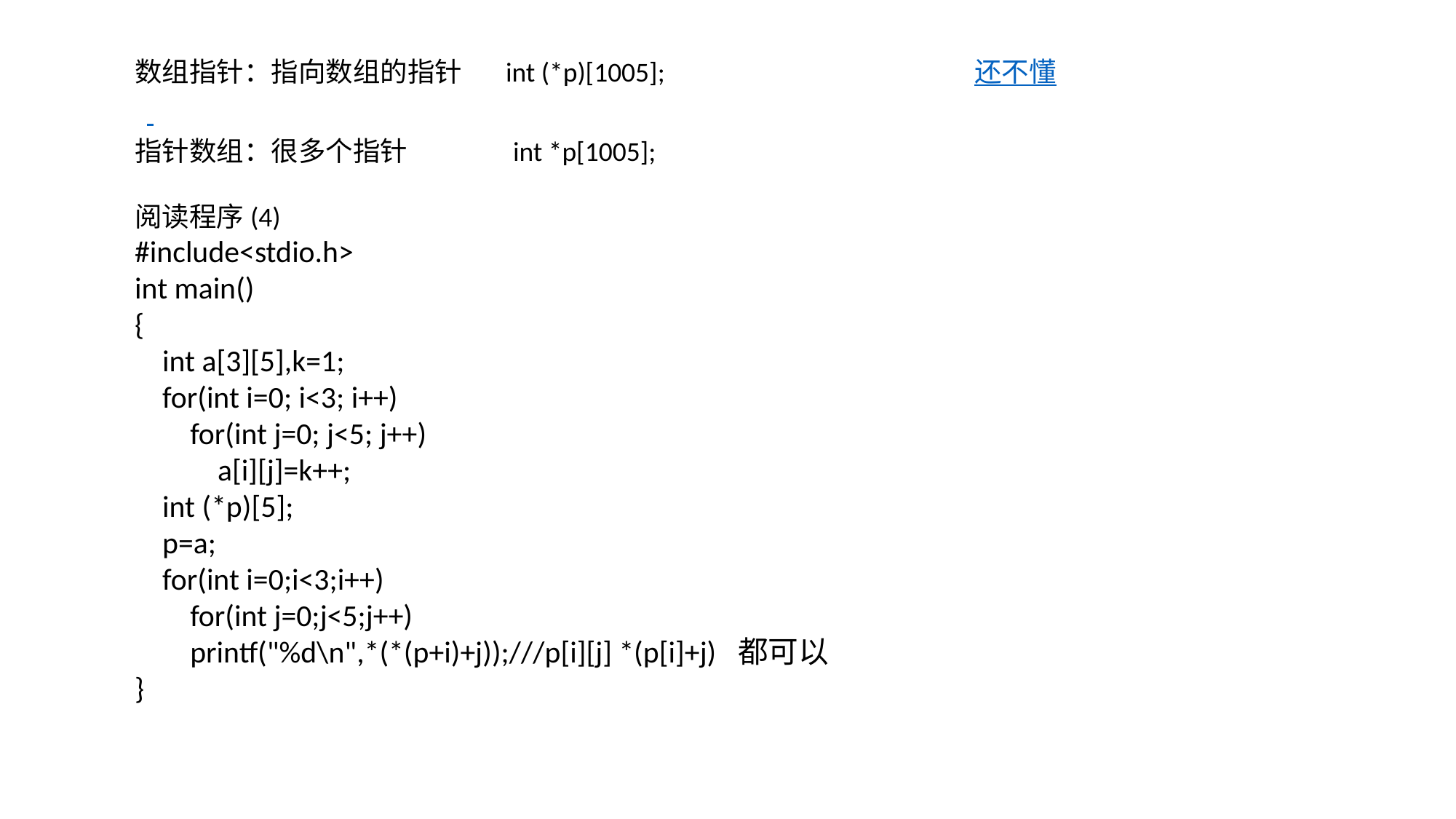

数组指针：指向数组的指针      int (*p)[1005];                                                 还不懂
指针数组：很多个指针                int *p[1005];

阅读程序(4)
#include<stdio.h>
int main()
{
    int a[3][5],k=1;
    for(int i=0; i<3; i++)
        for(int j=0; j<5; j++)
            a[i][j]=k++;
    int (*p)[5];
    p=a;
    for(int i=0;i<3;i++)
        for(int j=0;j<5;j++)
        printf("%d\n",*(*(p+i)+j));///p[i][j] *(p[i]+j)  都可以
}